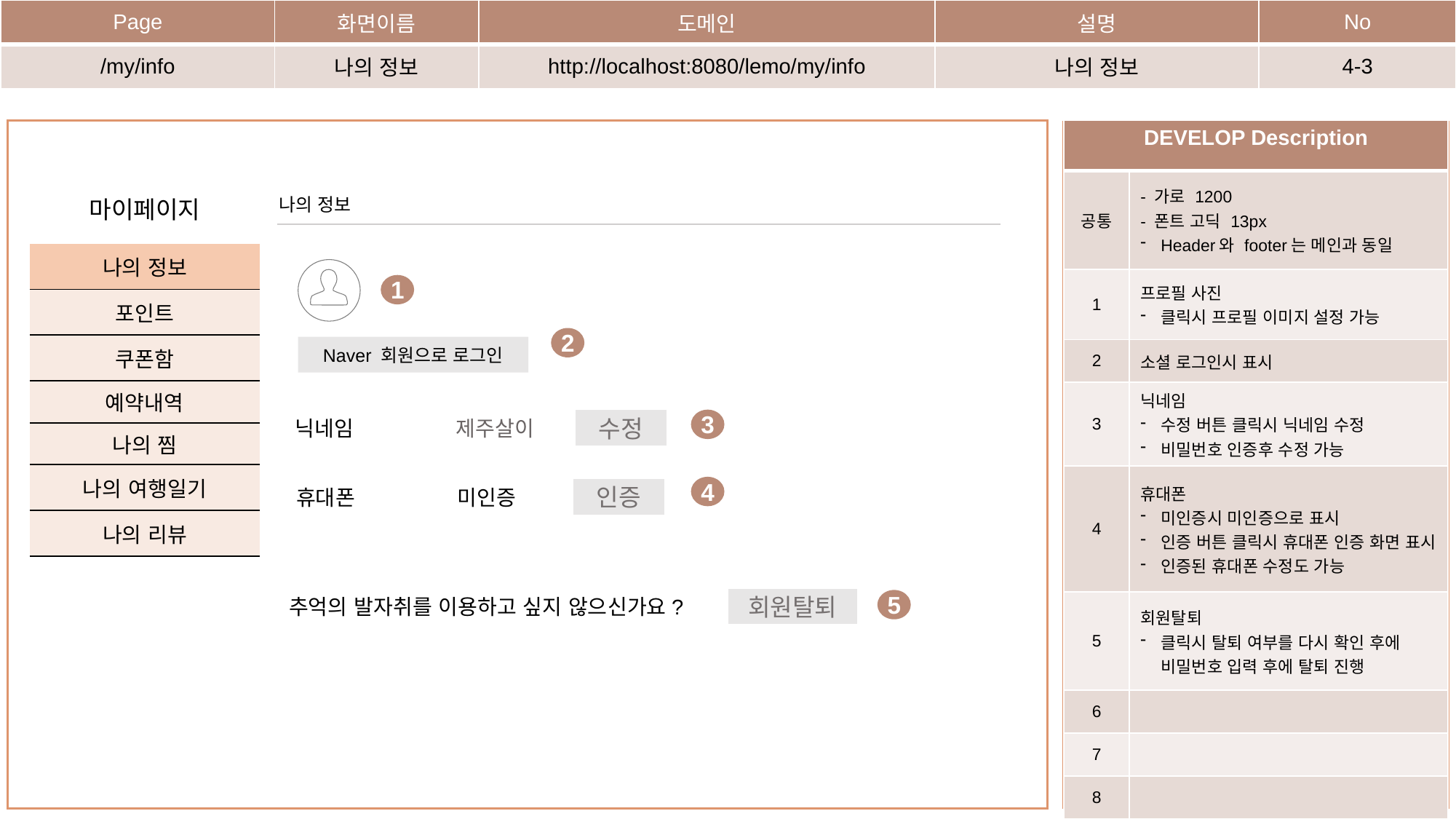

| Page | 화면이름 | 도메인 | 설명 | No |
| --- | --- | --- | --- | --- |
| /my/info | 나의 정보 | http://localhost:8080/lemo/my/info | 나의 정보 | 4-3 |
| DEVELOP Description |  |
| --- | --- |
| 공통 | - 가로 1200 - 폰트 고딕 13px Header와 footer는 메인과 동일 |
| 1 | 프로필 사진 클릭시 프로필 이미지 설정 가능 |
| 2 | 소셜 로그인시 표시 |
| 3 | 닉네임 수정 버튼 클릭시 닉네임 수정 비밀번호 인증후 수정 가능 |
| 4 | 휴대폰 미인증시 미인증으로 표시 인증 버튼 클릭시 휴대폰 인증 화면 표시 인증된 휴대폰 수정도 가능 |
| 5 | 회원탈퇴 클릭시 탈퇴 여부를 다시 확인 후에 비밀번호 입력 후에 탈퇴 진행 |
| 6 |  |
| 7 |  |
| 8 |  |

나의 정보
마이페이지
| 나의 정보 |
| --- |
| 포인트 |
| 쿠폰함 |
| 예약내역 |
| 나의 찜 |
| 나의 여행일기 |
| 나의 리뷰 |

1

2

Naver 회원으로 로그인
3
수정
닉네임                 제주살이

4

인증
휴대폰                 미인증
5
추억의 발자취를 이용하고 싶지 않으신가요?
회원탈퇴